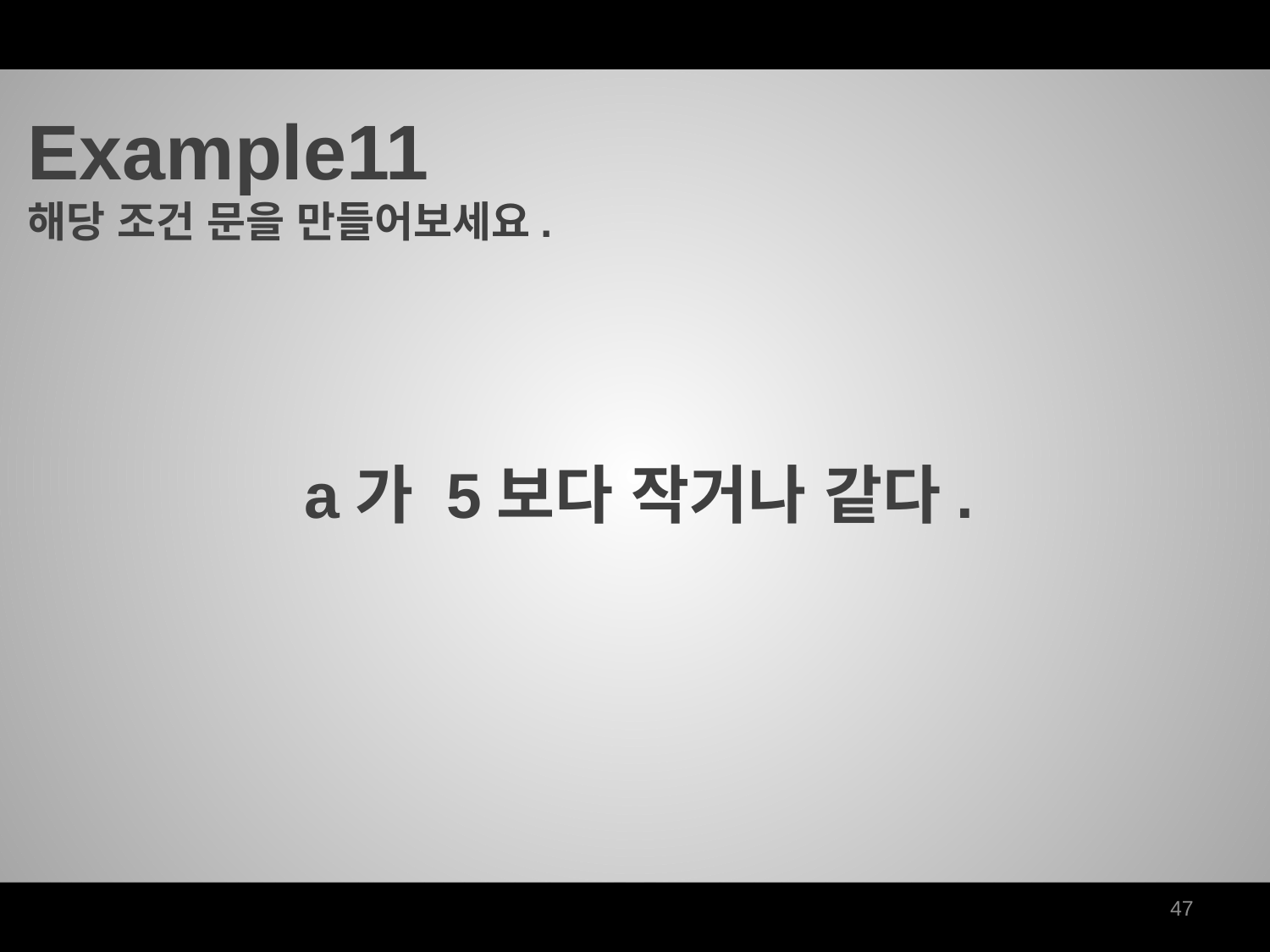

Example11
해당 조건 문을 만들어보세요.
a가 5보다 작거나 같다.
47